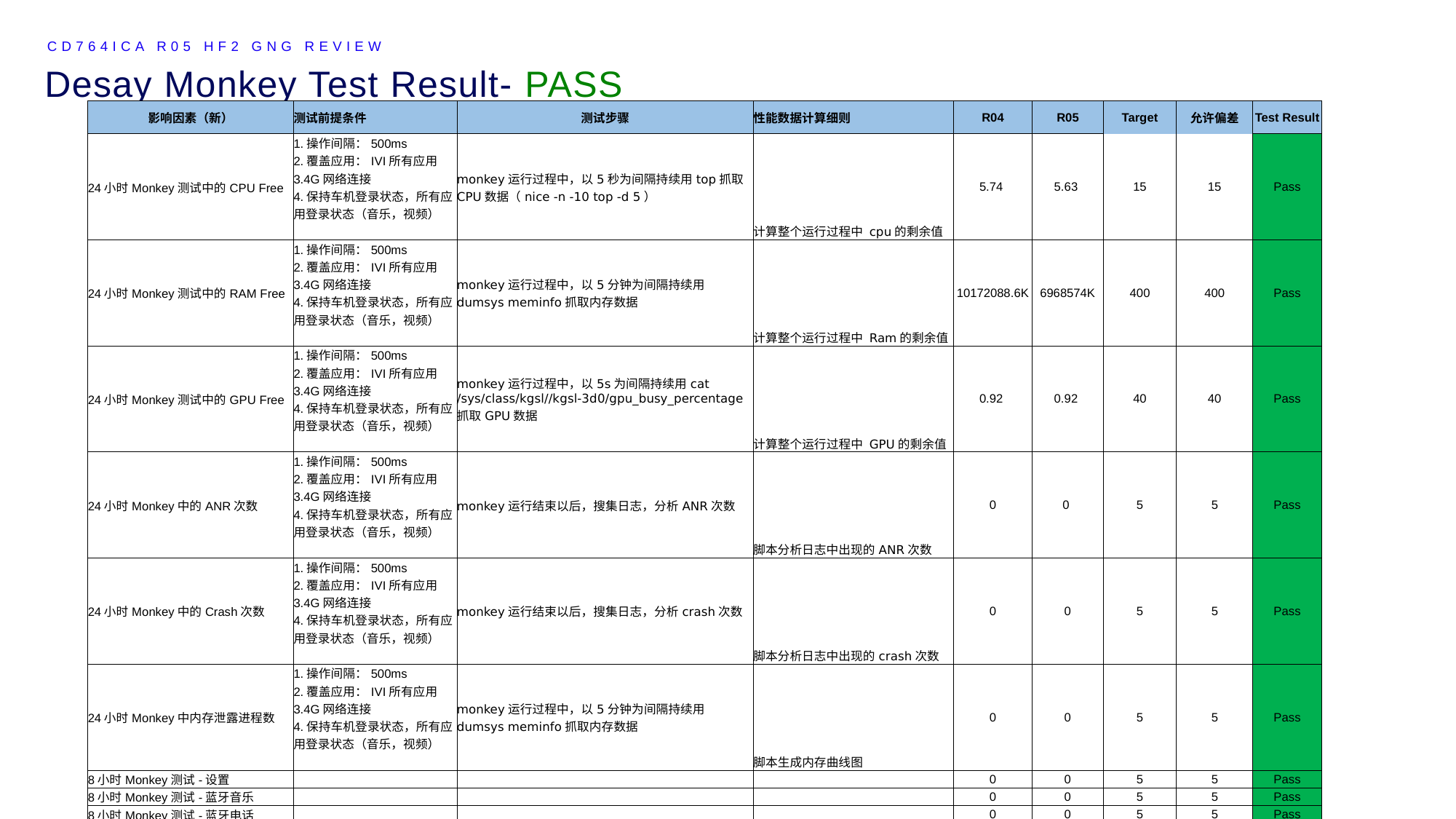

CD764ICA R05 HF2 GNG Review
# Desay Monkey Test Result- PASS
| 影响因素（新） | 测试前提条件 | 测试步骤 | 性能数据计算细则 | R04 | R05 | Target | 允许偏差 | Test Result |
| --- | --- | --- | --- | --- | --- | --- | --- | --- |
| 24小时Monkey测试中的CPU Free | 1.操作间隔：500ms 2.覆盖应用：IVI所有应用 3.4G网络连接 4.保持车机登录状态，所有应用登录状态（音乐，视频） | monkey运行过程中，以5秒为间隔持续用top抓取CPU数据（nice -n -10 top -d 5） | 计算整个运行过程中 cpu的剩余值 | 5.74 | 5.63 | 15 | 15 | Pass |
| 24小时Monkey测试中的RAM Free | 1.操作间隔：500ms 2.覆盖应用：IVI所有应用 3.4G网络连接 4.保持车机登录状态，所有应用登录状态（音乐，视频） | monkey运行过程中，以5分钟为间隔持续用dumsys meminfo抓取内存数据 | 计算整个运行过程中 Ram的剩余值 | 10172088.6K | 6968574K | 400 | 400 | Pass |
| 24小时Monkey测试中的GPU Free | 1.操作间隔：500ms 2.覆盖应用：IVI所有应用 3.4G网络连接 4.保持车机登录状态，所有应用登录状态（音乐，视频） | monkey运行过程中，以5s为间隔持续用cat /sys/class/kgsl//kgsl-3d0/gpu\_busy\_percentage抓取GPU数据 | 计算整个运行过程中 GPU的剩余值 | 0.92 | 0.92 | 40 | 40 | Pass |
| 24小时Monkey中的ANR次数 | 1.操作间隔：500ms 2.覆盖应用：IVI所有应用 3.4G网络连接 4.保持车机登录状态，所有应用登录状态（音乐，视频） | monkey运行结束以后，搜集日志，分析ANR次数 | 脚本分析日志中出现的ANR次数 | 0 | 0 | 5 | 5 | Pass |
| 24小时Monkey中的Crash次数 | 1.操作间隔：500ms 2.覆盖应用：IVI所有应用 3.4G网络连接 4.保持车机登录状态，所有应用登录状态（音乐，视频） | monkey运行结束以后，搜集日志，分析crash次数 | 脚本分析日志中出现的crash次数 | 0 | 0 | 5 | 5 | Pass |
| 24小时Monkey中内存泄露进程数 | 1.操作间隔：500ms 2.覆盖应用：IVI所有应用 3.4G网络连接 4.保持车机登录状态，所有应用登录状态（音乐，视频） | monkey运行过程中，以5分钟为间隔持续用dumsys meminfo抓取内存数据 | 脚本生成内存曲线图 | 0 | 0 | 5 | 5 | Pass |
| 8小时Monkey测试-设置 |  |  |  | 0 | 0 | 5 | 5 | Pass |
| 8小时Monkey测试-蓝牙音乐 |  |  |  | 0 | 0 | 5 | 5 | Pass |
| 8小时Monkey测试-蓝牙电话 |  |  |  | 0 | 0 | 5 | 5 | Pass |
| 8小时Monkey测试（其他所属应用） |  |  |  | 0 | 0 | 5 | 5 | Pass |
16